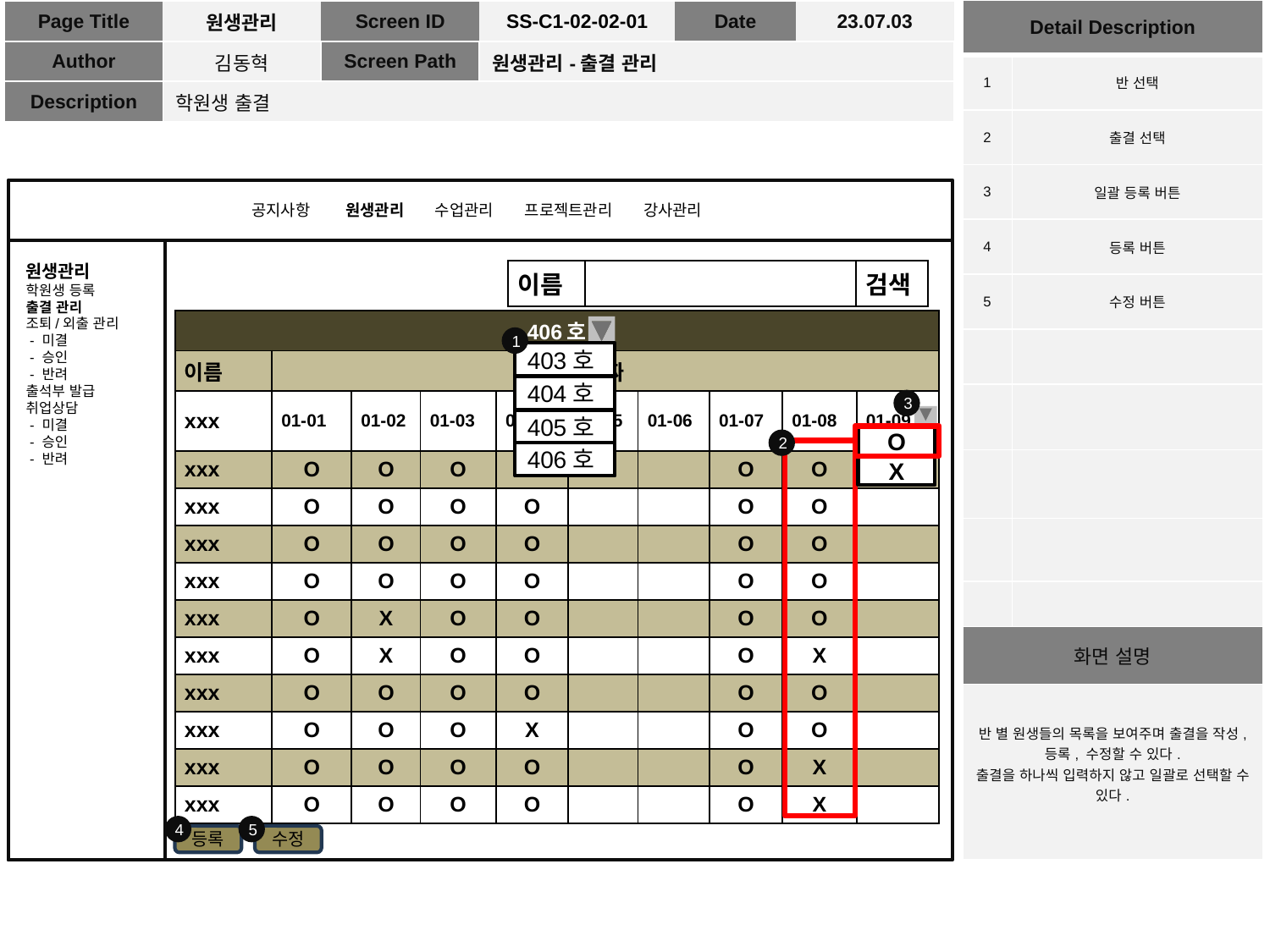

| Detail Description |  |
| --- | --- |
| 1 | 반 선택 |
| 2 | 출결 선택 |
| 3 | 일괄 등록 버튼 |
| 4 | 등록 버튼 |
| 5 | 수정 버튼 |
|  |  |
|  |  |
|  |  |
|  |  |
|  |  |
| 화면 설명 |  |
| 반 별 원생들의 목록을 보여주며 출결을 작성, 등록, 수정할 수 있다. 출결을 하나씩 입력하지 않고 일괄로 선택할 수 있다. |  |
| Page Title | 원생관리 | Screen ID | SS-C1-02-02-01 | Date | 23.07.03 |
| --- | --- | --- | --- | --- | --- |
| Author | 김동혁 | Screen Path | 원생관리-출결 관리 |  |  |
| Description | 학원생 출결 |  |  |  |  |

공지사항        원생관리       수업관리       프로젝트관리       강사관리

원생관리
학원생 등록
출결 관리
조퇴/외출 관리
 - 미결
 - 승인
 - 반려
출석부 발급
취업상담
 - 미결
 - 승인
 - 반려

| 이름 |  | 검색 |
| --- | --- | --- |
| 406호 |  |  |  |  |  |  |  |  |  |
| --- | --- | --- | --- | --- | --- | --- | --- | --- | --- |
| 이름 | 날짜 |  |  |  |  |  |  |  |  |
| xxx | 01-01 | 01-02 | 01-03 | 01-04 | 01-05 | 01-06 | 01-07 | 01-08 | 01-09 |
| xxx | O | O | O | O |  |  | O | O |  |
| xxx | O | O | O | O |  |  | O | O |  |
| xxx | O | O | O | O |  |  | O | O |  |
| xxx | O | O | O | O |  |  | O | O |  |
| xxx | O | X | O | O |  |  | O | O |  |
| xxx | O | X | O | O |  |  | O | X |  |
| xxx | O | O | O | O |  |  | O | O |  |
| xxx | O | O | O | X |  |  | O | O |  |
| xxx | O | O | O | O |  |  | O | X |  |
| xxx | O | O | O | O |  |  | O | X |  |

1
403호
404호
3

405호

O
2

406호
X
4
5
등록
수정